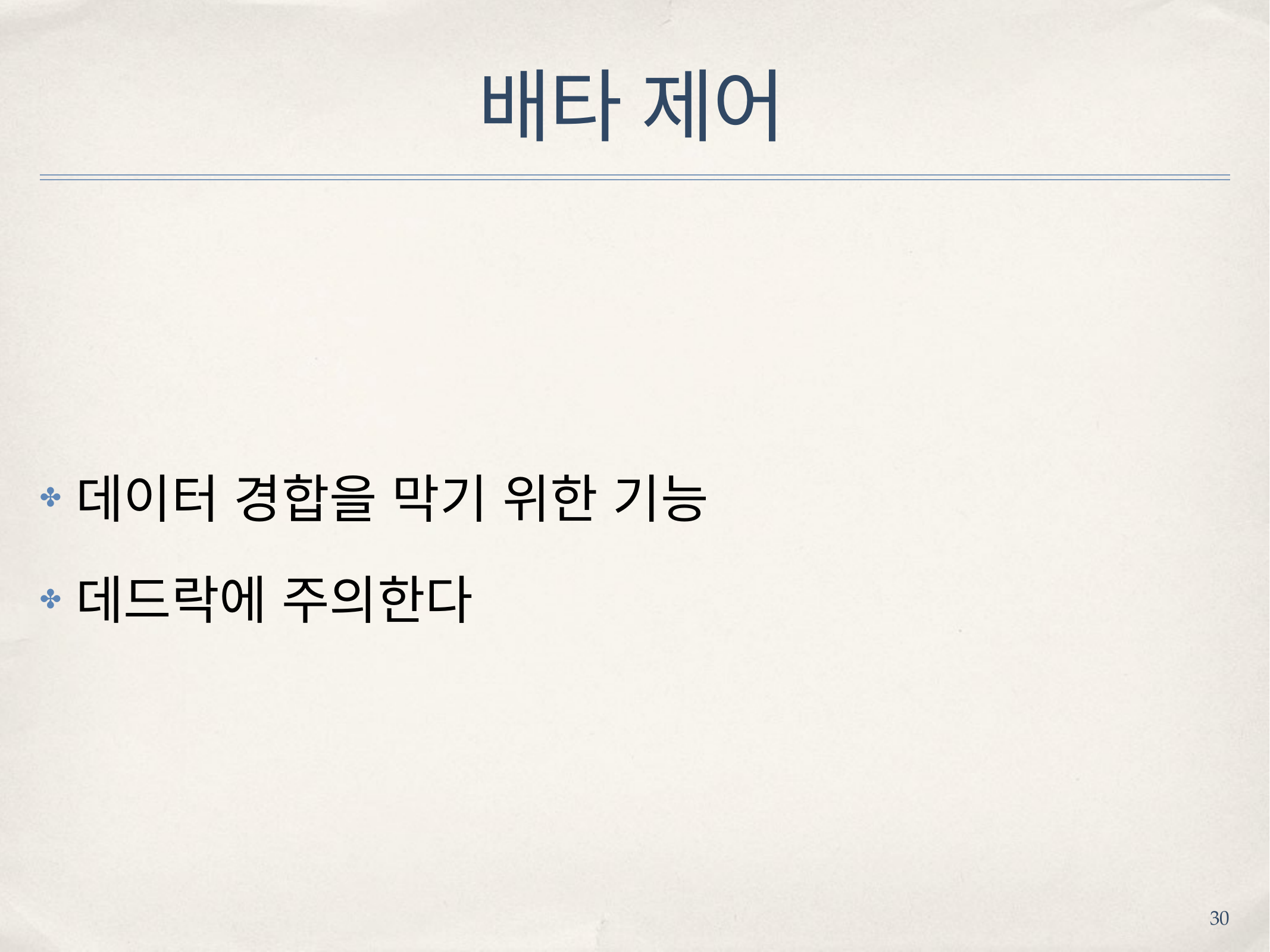

# 배타 제어
데이터 경합을 막기 위한 기능 데드락에 주의한다
✤
✤
30